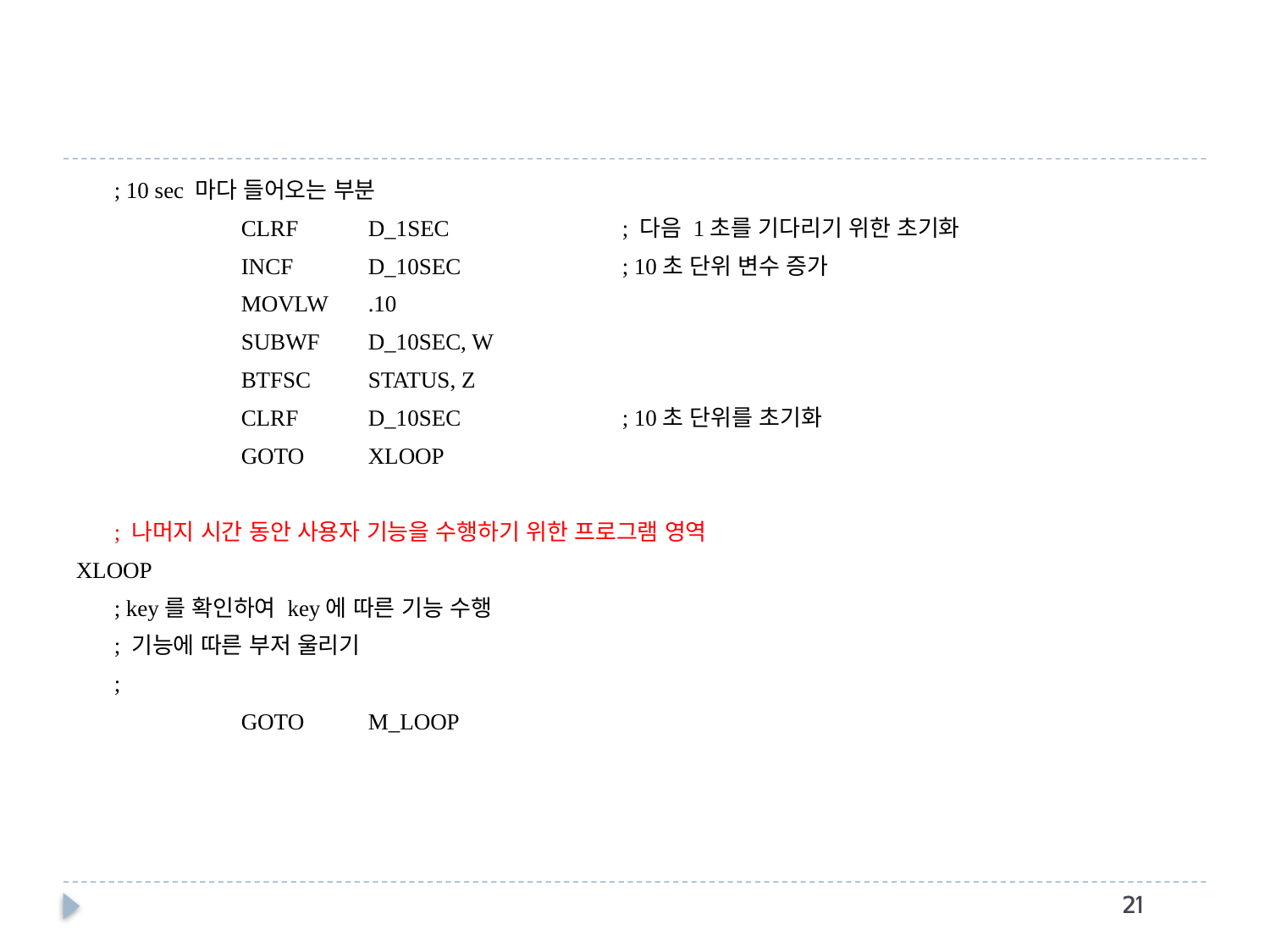

#
	; 10 sec 마다 들어오는 부분
		CLRF	D_1SEC 		; 다음 1초를 기다리기 위한 초기화
		INCF	D_10SEC		; 10초 단위 변수 증가
		MOVLW	.10
		SUBWF	D_10SEC, W
		BTFSC	STATUS, Z
		CLRF	D_10SEC		; 10초 단위를 초기화
		GOTO	XLOOP

	; 나머지 시간 동안 사용자 기능을 수행하기 위한 프로그램 영역
XLOOP
	; key를 확인하여 key에 따른 기능 수행
	; 기능에 따른 부저 울리기
	;
		GOTO	M_LOOP
21